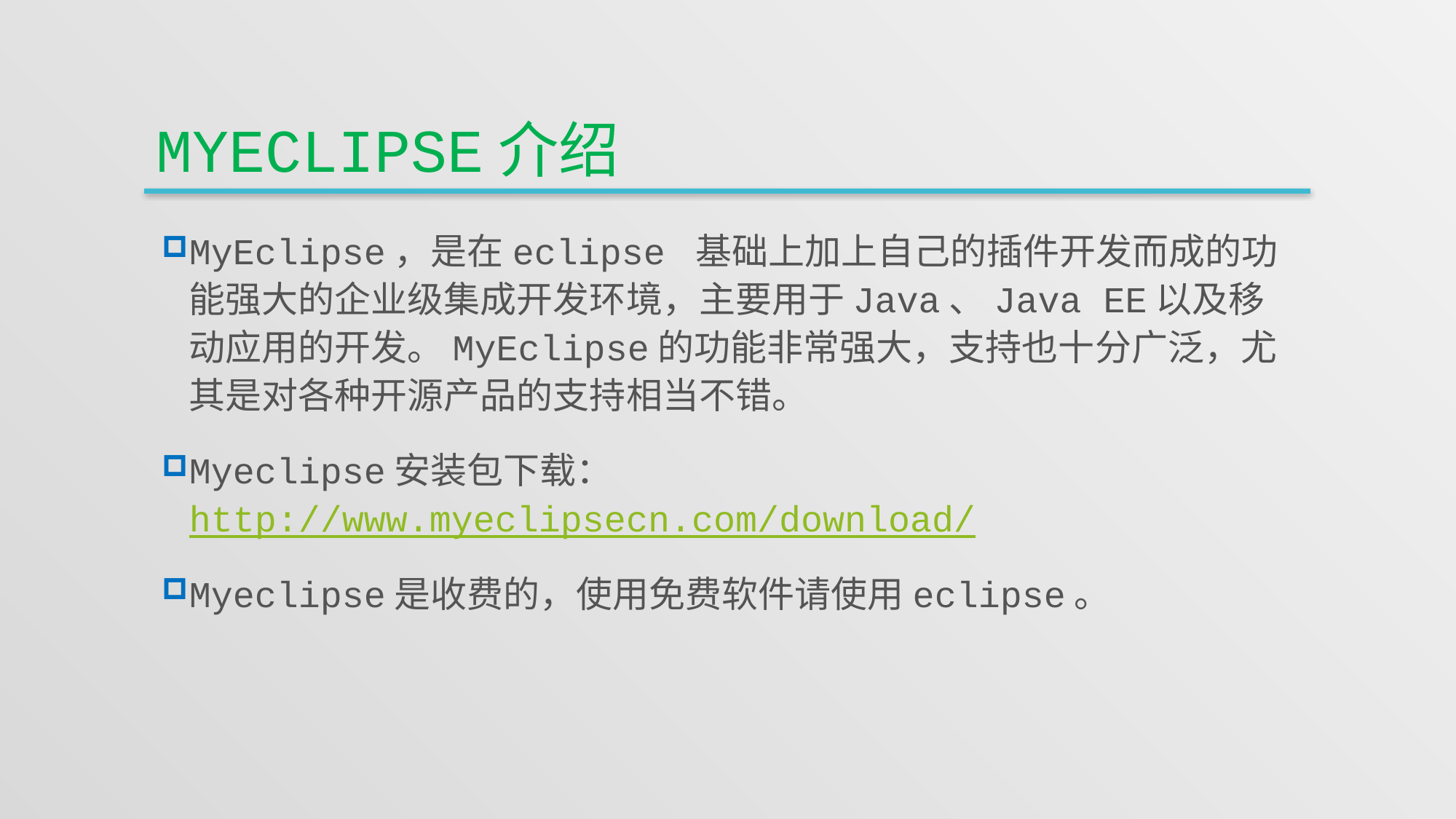

# Myeclipse介绍
MyEclipse，是在eclipse 基础上加上自己的插件开发而成的功能强大的企业级集成开发环境，主要用于Java、Java EE以及移动应用的开发。MyEclipse的功能非常强大，支持也十分广泛，尤其是对各种开源产品的支持相当不错。
Myeclipse安装包下载：http://www.myeclipsecn.com/download/
Myeclipse是收费的，使用免费软件请使用eclipse。